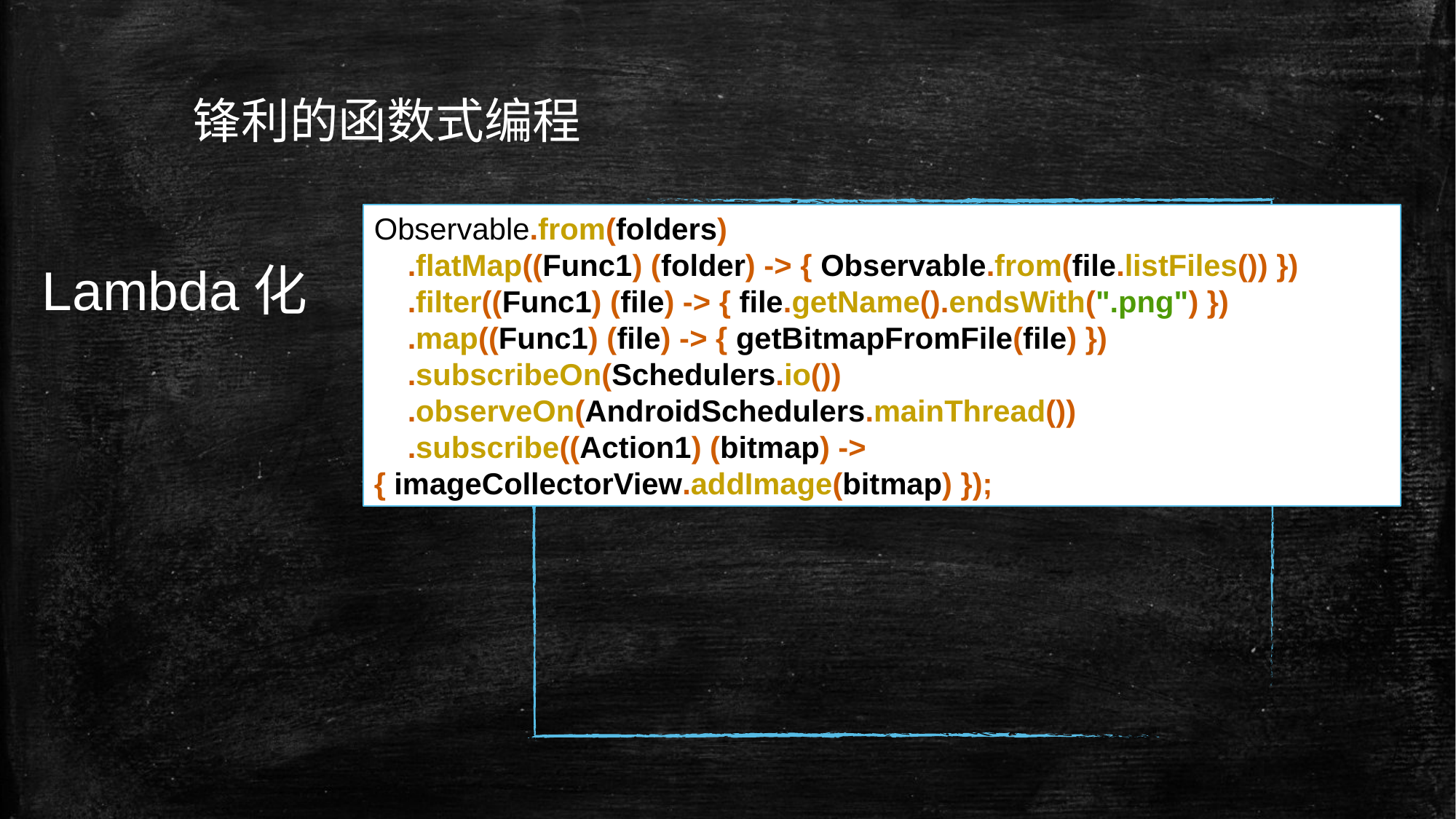

# 锋利的函数式编程
Observable.from(folders)
    .flatMap((Func1) (folder) -> { Observable.from(file.listFiles()) })
    .filter((Func1) (file) -> { file.getName().endsWith(".png") })
    .map((Func1) (file) -> { getBitmapFromFile(file) })
    .subscribeOn(Schedulers.io())
    .observeOn(AndroidSchedulers.mainThread())
    .subscribe((Action1) (bitmap) -> { imageCollectorView.addImage(bitmap) });
Lambda化